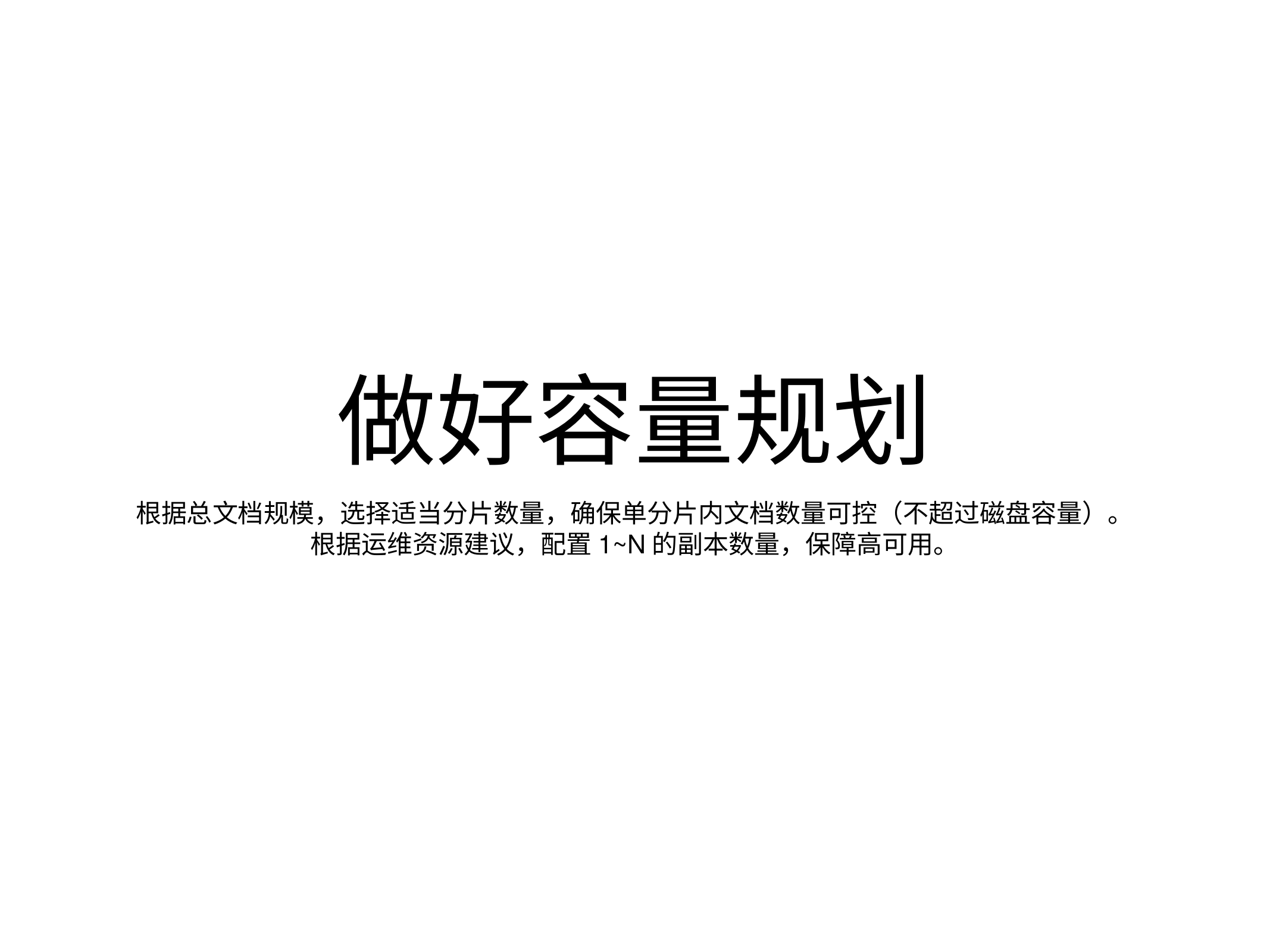

# 做好容量规划
根据总文档规模，选择适当分片数量，确保单分片内文档数量可控（不超过磁盘容量）。
根据运维资源建议，配置1~N的副本数量，保障高可用。